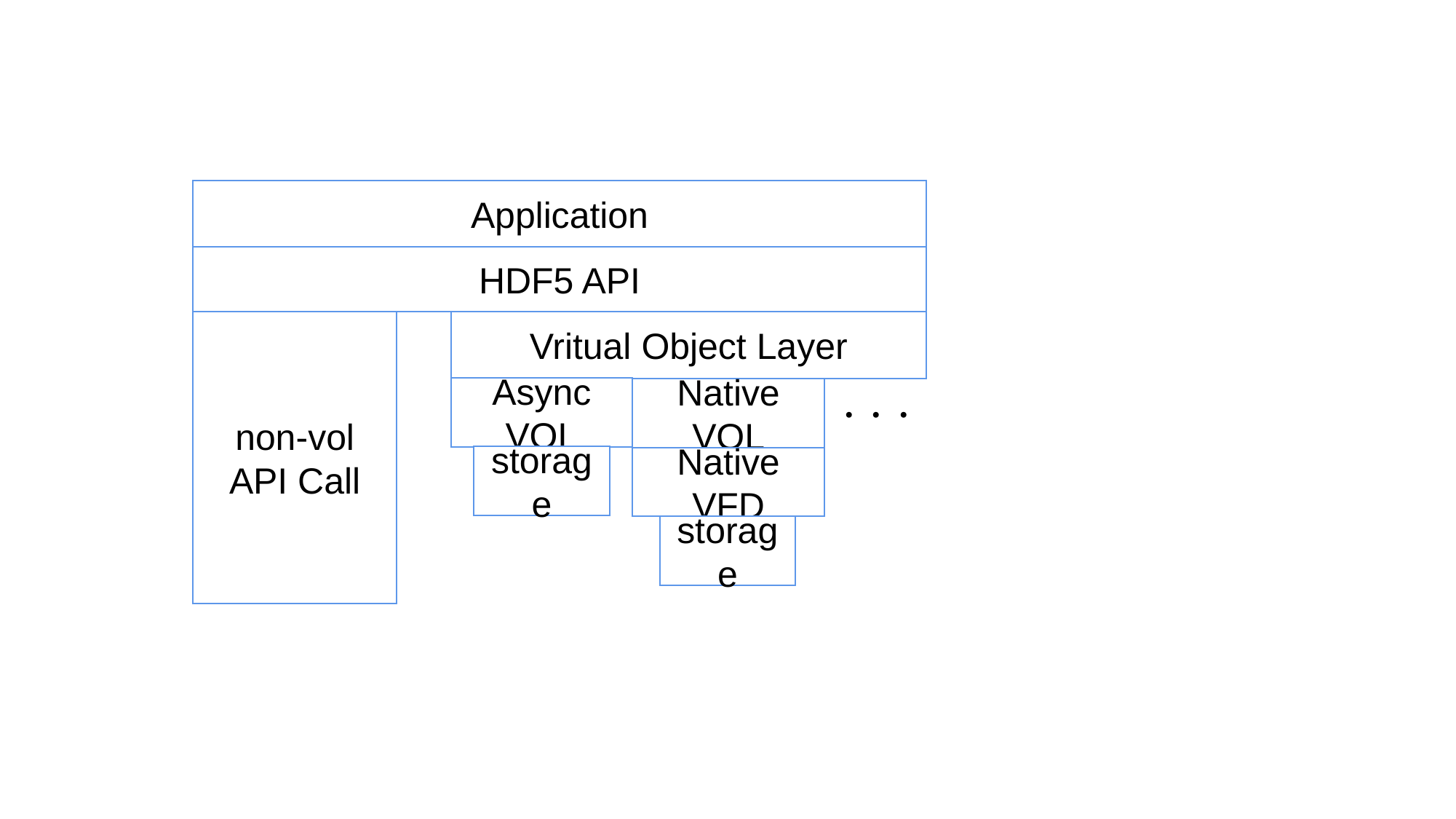

Application
HDF5 API
Vritual Object Layer
non-vol
API Call
Async VOL
Native VOL
・・・
storage
Native VFD
storage